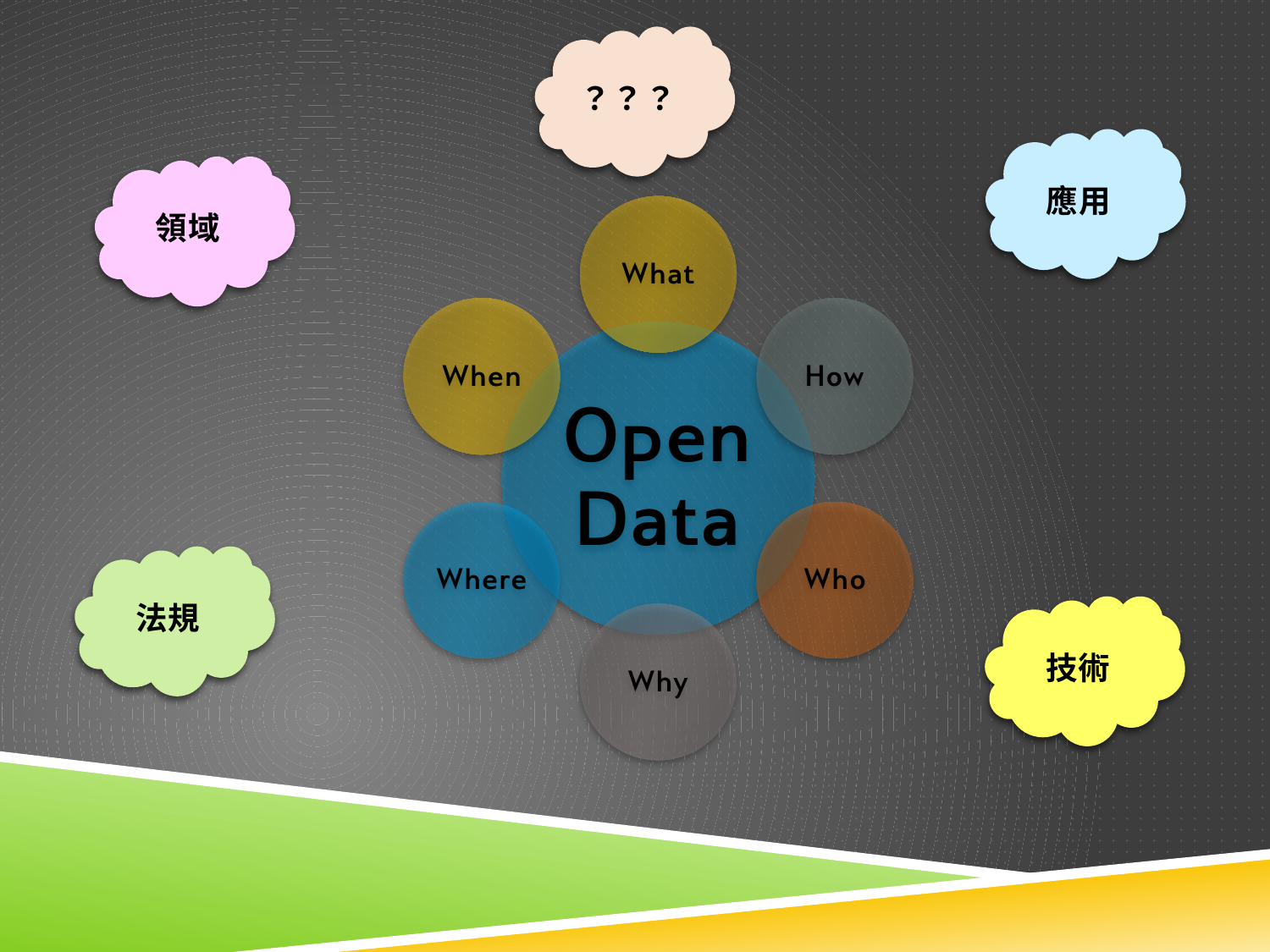

？？？
應用
領域
Open Data
What
How
Who
Why
Where
When
法規
技術